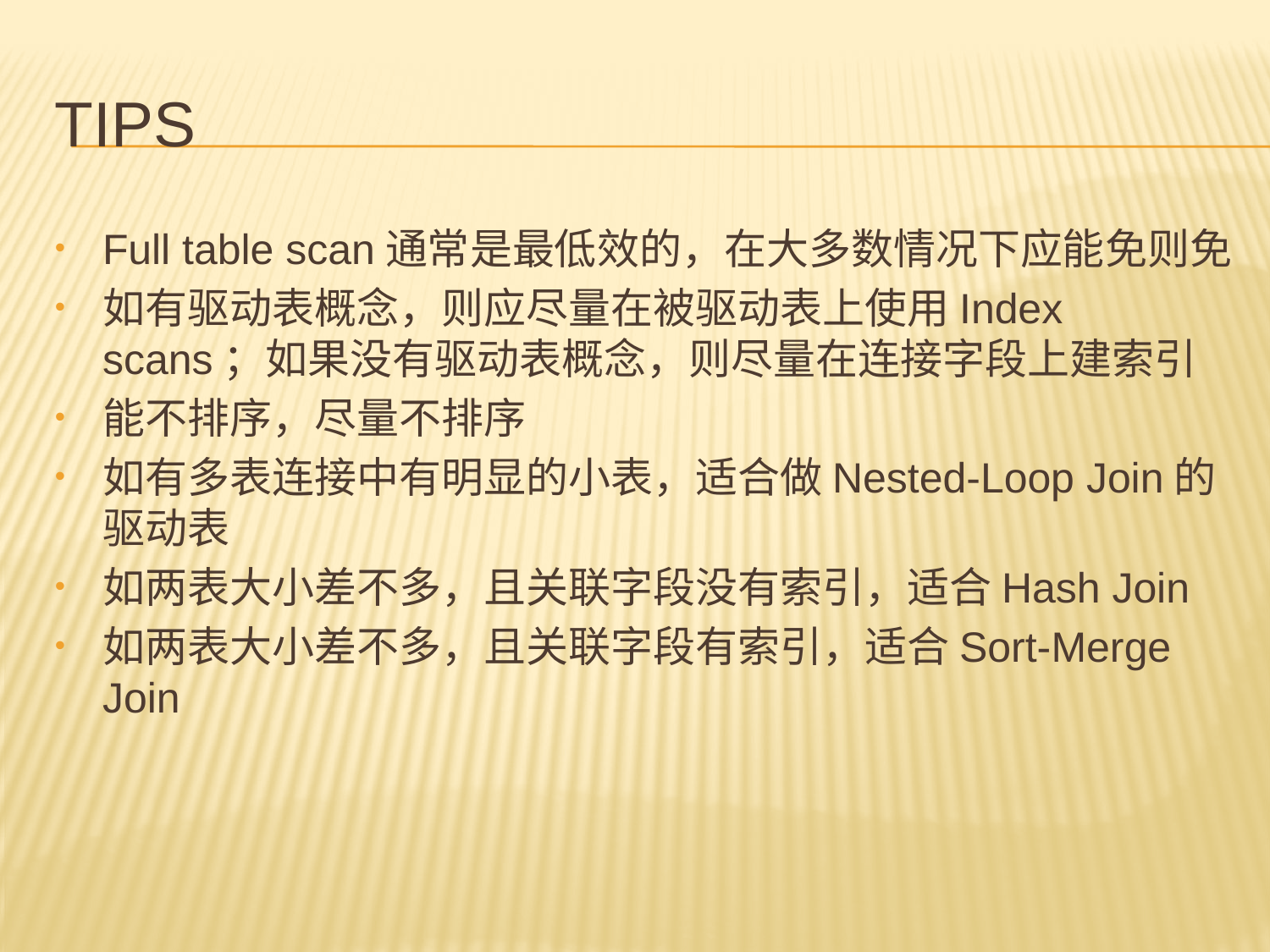

# TIPS
Full table scan通常是最低效的，在大多数情况下应能免则免
如有驱动表概念，则应尽量在被驱动表上使用Index scans；如果没有驱动表概念，则尽量在连接字段上建索引
能不排序，尽量不排序
如有多表连接中有明显的小表，适合做Nested-Loop Join的驱动表
如两表大小差不多，且关联字段没有索引，适合Hash Join
如两表大小差不多，且关联字段有索引，适合Sort-Merge Join